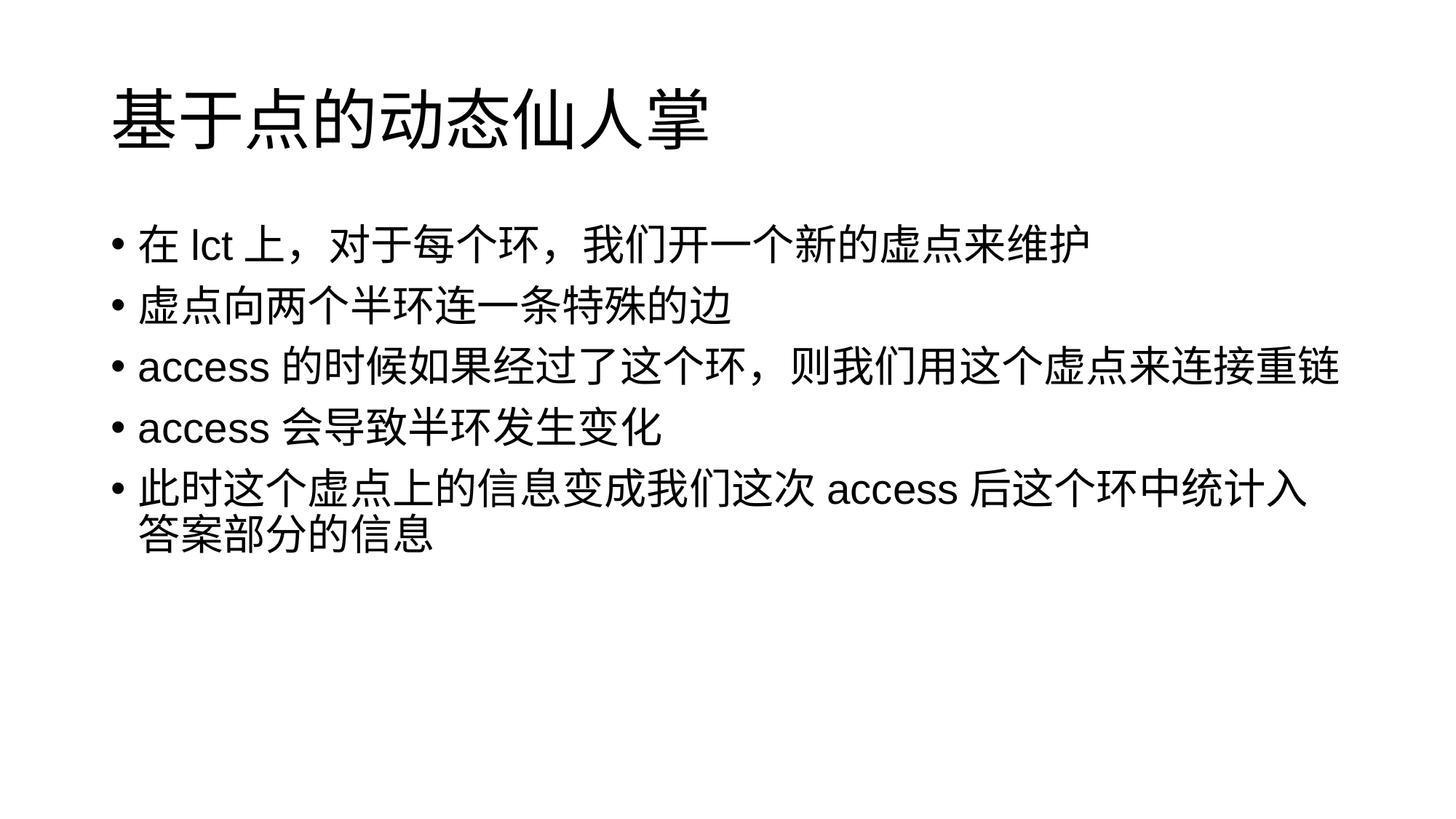

# 基于点的动态仙人掌
在lct上，对于每个环，我们开一个新的虚点来维护
虚点向两个半环连一条特殊的边
access的时候如果经过了这个环，则我们用这个虚点来连接重链
access会导致半环发生变化
此时这个虚点上的信息变成我们这次access后这个环中统计入答案部分的信息